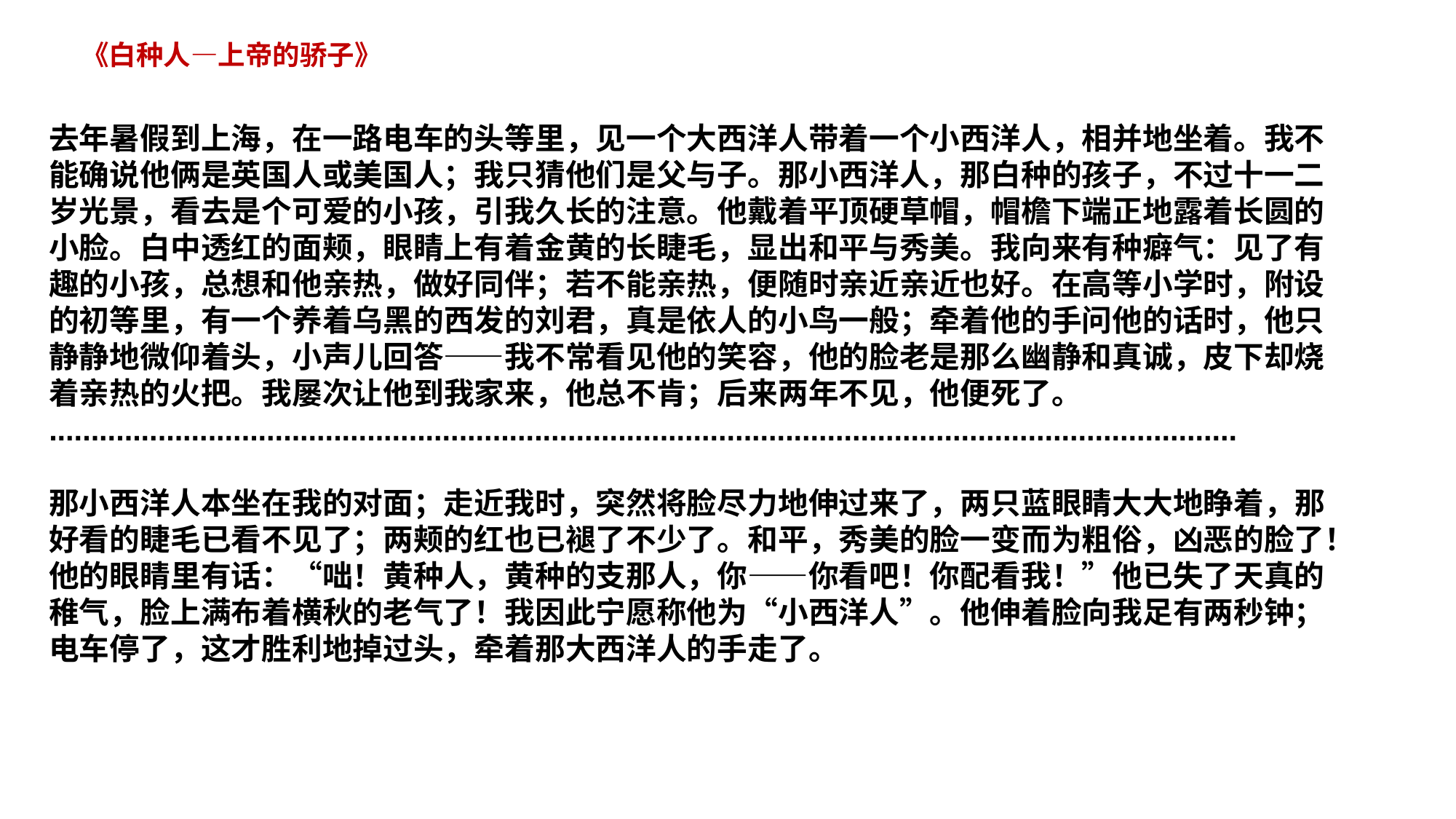

《白种人—上帝的骄子》
去年暑假到上海，在一路电车的头等里，见一个大西洋人带着一个小西洋人，相并地坐着。我不能确说他俩是英国人或美国人；我只猜他们是父与子。那小西洋人，那白种的孩子，不过十一二岁光景，看去是个可爱的小孩，引我久长的注意。他戴着平顶硬草帽，帽檐下端正地露着长圆的小脸。白中透红的面颊，眼睛上有着金黄的长睫毛，显出和平与秀美。我向来有种癖气：见了有趣的小孩，总想和他亲热，做好同伴；若不能亲热，便随时亲近亲近也好。在高等小学时，附设的初等里，有一个养着乌黑的西发的刘君，真是依人的小鸟一般；牵着他的手问他的话时，他只静静地微仰着头，小声儿回答——我不常看见他的笑容，他的脸老是那么幽静和真诚，皮下却烧着亲热的火把。我屡次让他到我家来，他总不肯；后来两年不见，他便死了。
..............................................................................................................................................

那小西洋人本坐在我的对面；走近我时，突然将脸尽力地伸过来了，两只蓝眼睛大大地睁着，那好看的睫毛已看不见了；两颊的红也已褪了不少了。和平，秀美的脸一变而为粗俗，凶恶的脸了！他的眼睛里有话：“咄！黄种人，黄种的支那人，你——你看吧！你配看我！”他已失了天真的稚气，脸上满布着横秋的老气了！我因此宁愿称他为“小西洋人”。他伸着脸向我足有两秒钟；电车停了，这才胜利地掉过头，牵着那大西洋人的手走了。